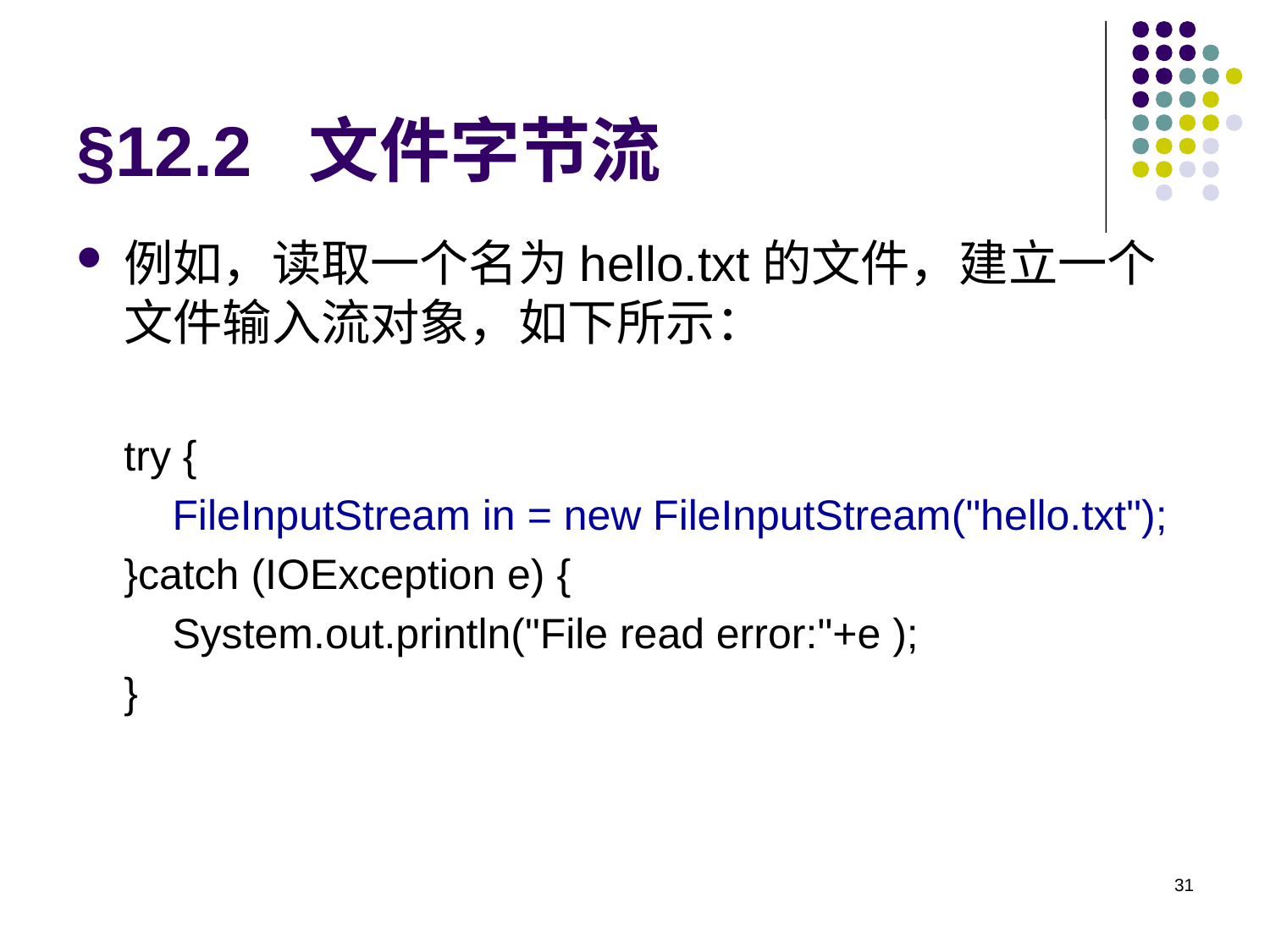

# §12.2  文件字节流
例如，读取一个名为hello.txt的文件，建立一个文件输入流对象，如下所示：

try {
	FileInputStream in = new FileInputStream("hello.txt");
}catch (IOException e) {
	System.out.println("File read error:"+e );
}
31